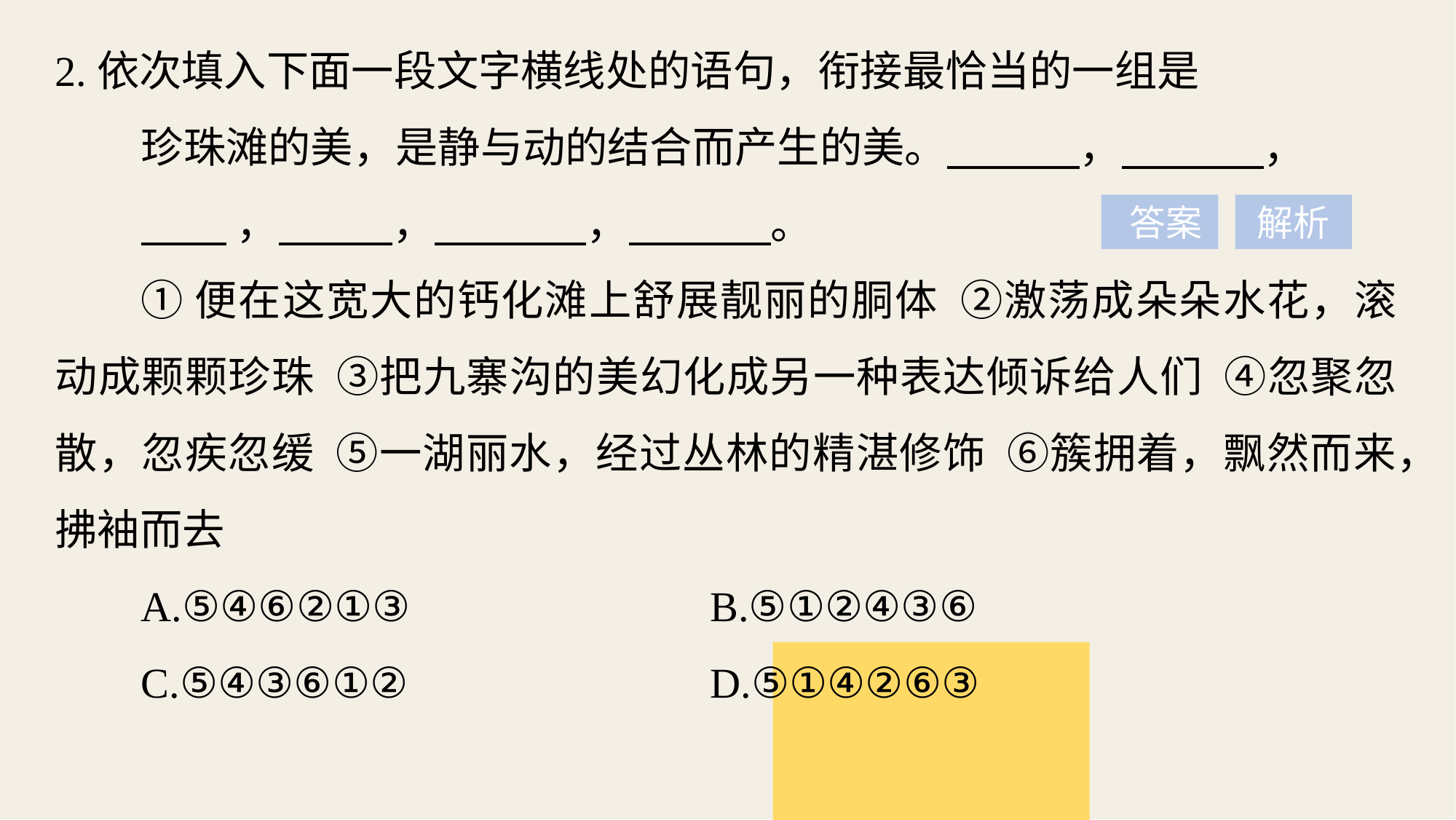

2.依次填入下面一段文字横线处的语句，衔接最恰当的一组是
珍珠滩的美，是静与动的结合而产生的美。              ，               ，
         ，            ，                ，               。
①便在这宽大的钙化滩上舒展靓丽的胴体  ②激荡成朵朵水花，滚动成颗颗珍珠  ③把九寨沟的美幻化成另一种表达倾诉给人们  ④忽聚忽散，忽疾忽缓  ⑤一湖丽水，经过丛林的精湛修饰  ⑥簇拥着，飘然而来，拂袖而去
A.⑤④⑥②①③  			B.⑤①②④③⑥
C.⑤④③⑥①②  			D.⑤①④②⑥③
 答案
解析